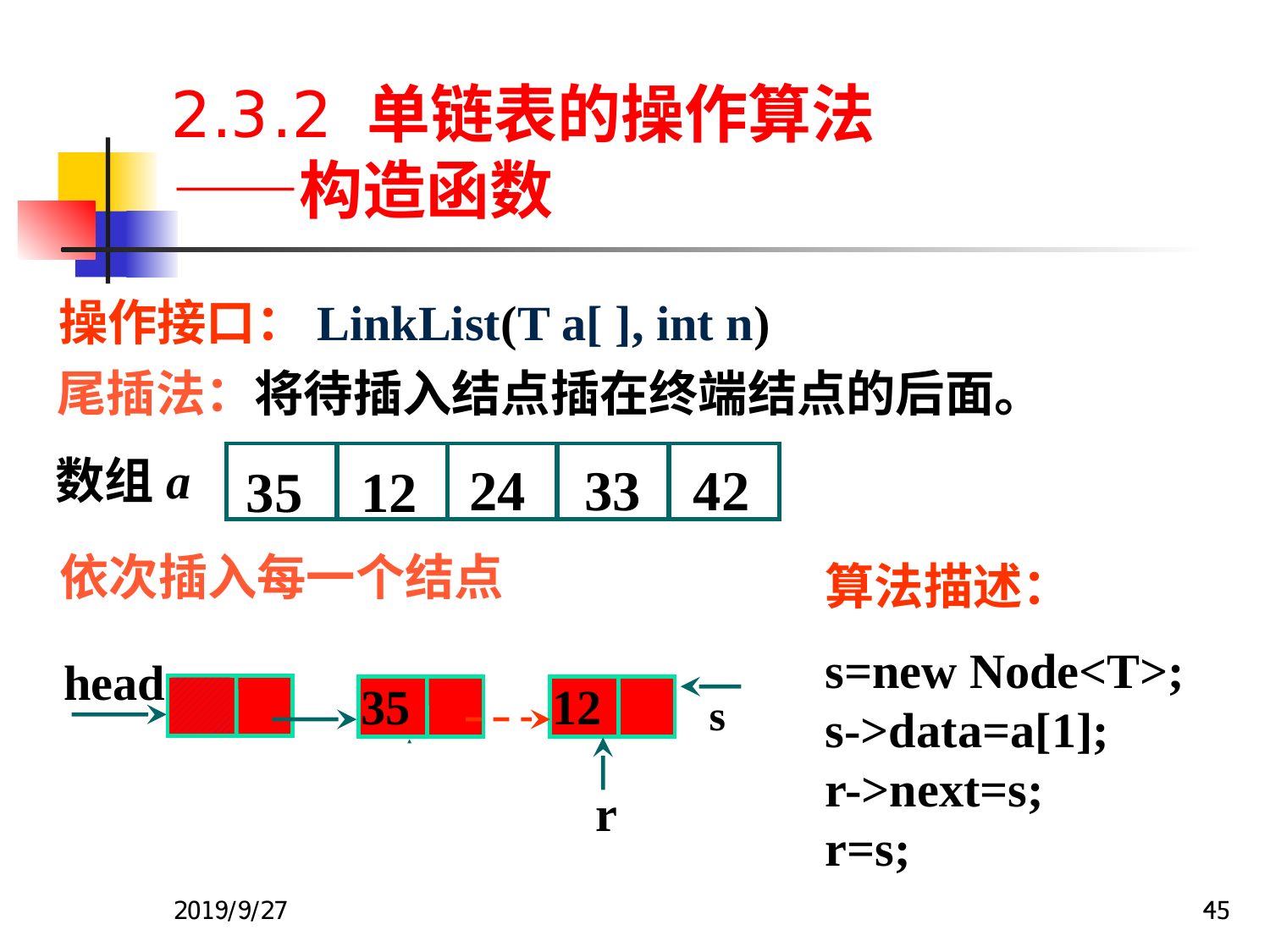

2.3.2 单链表的操作算法
——构造函数
操作接口：LinkList(T a[ ], int n)
尾插法：将待插入结点插在终端结点的后面。
数组a

33
24
42
35
12
依次插入每一个结点
算法描述：
s=new Node<T>;
s->data=a[1];
r->next=s;
r=s;
head

35

12

s

r

r

2019/9/27
45